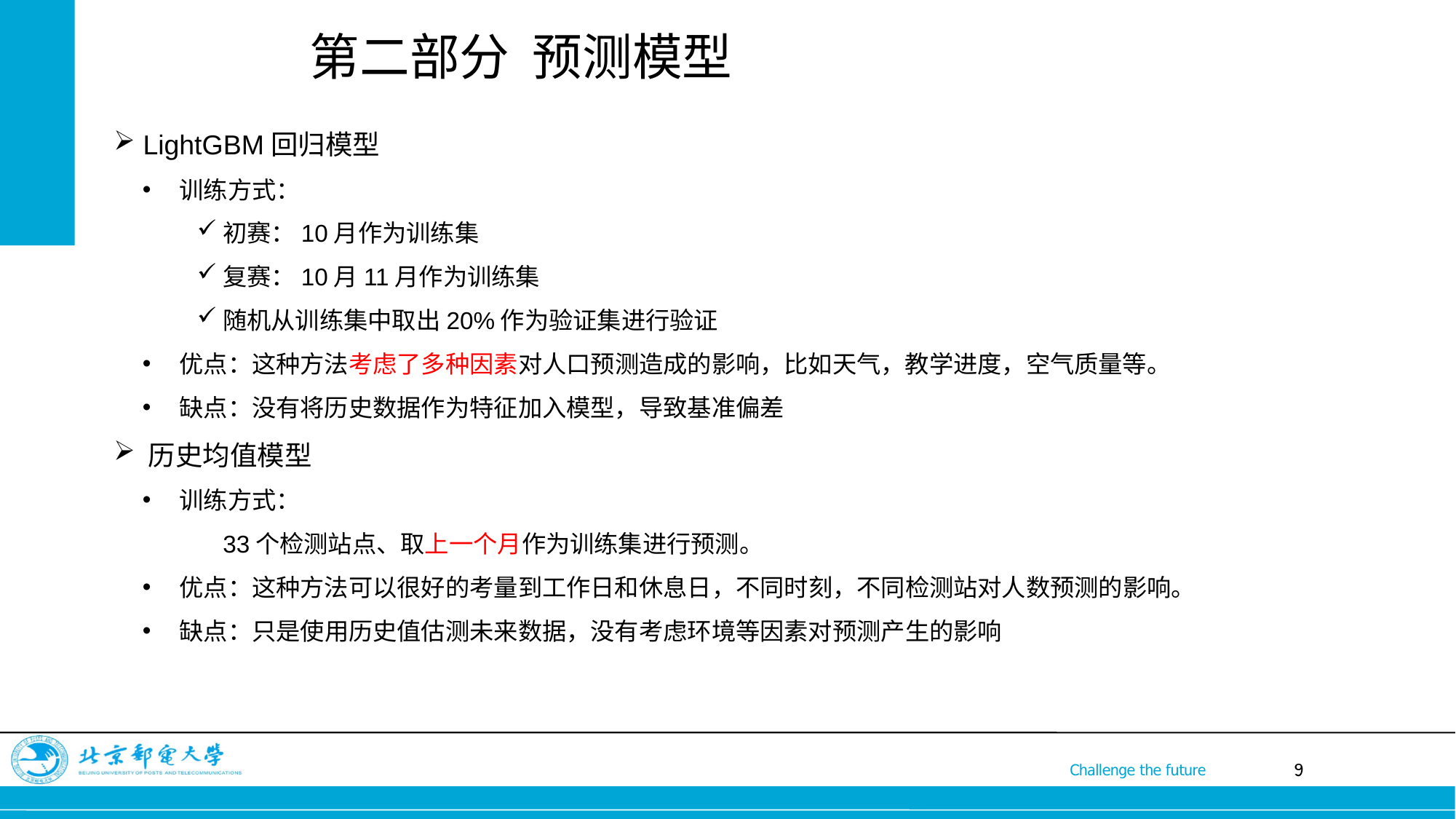

第二部分  预测模型
 LightGBM回归模型
 训练方式：
初赛：10月作为训练集
复赛：10月11月作为训练集
随机从训练集中取出20%作为验证集进行验证
 优点：这种方法考虑了多种因素对人口预测造成的影响，比如天气，教学进度，空气质量等。
 缺点：没有将历史数据作为特征加入模型，导致基准偏差
 历史均值模型
 训练方式：
33个检测站点、取上一个月作为训练集进行预测。
 优点：这种方法可以很好的考量到工作日和休息日，不同时刻，不同检测站对人数预测的影响。
 缺点：只是使用历史值估测未来数据，没有考虑环境等因素对预测产生的影响